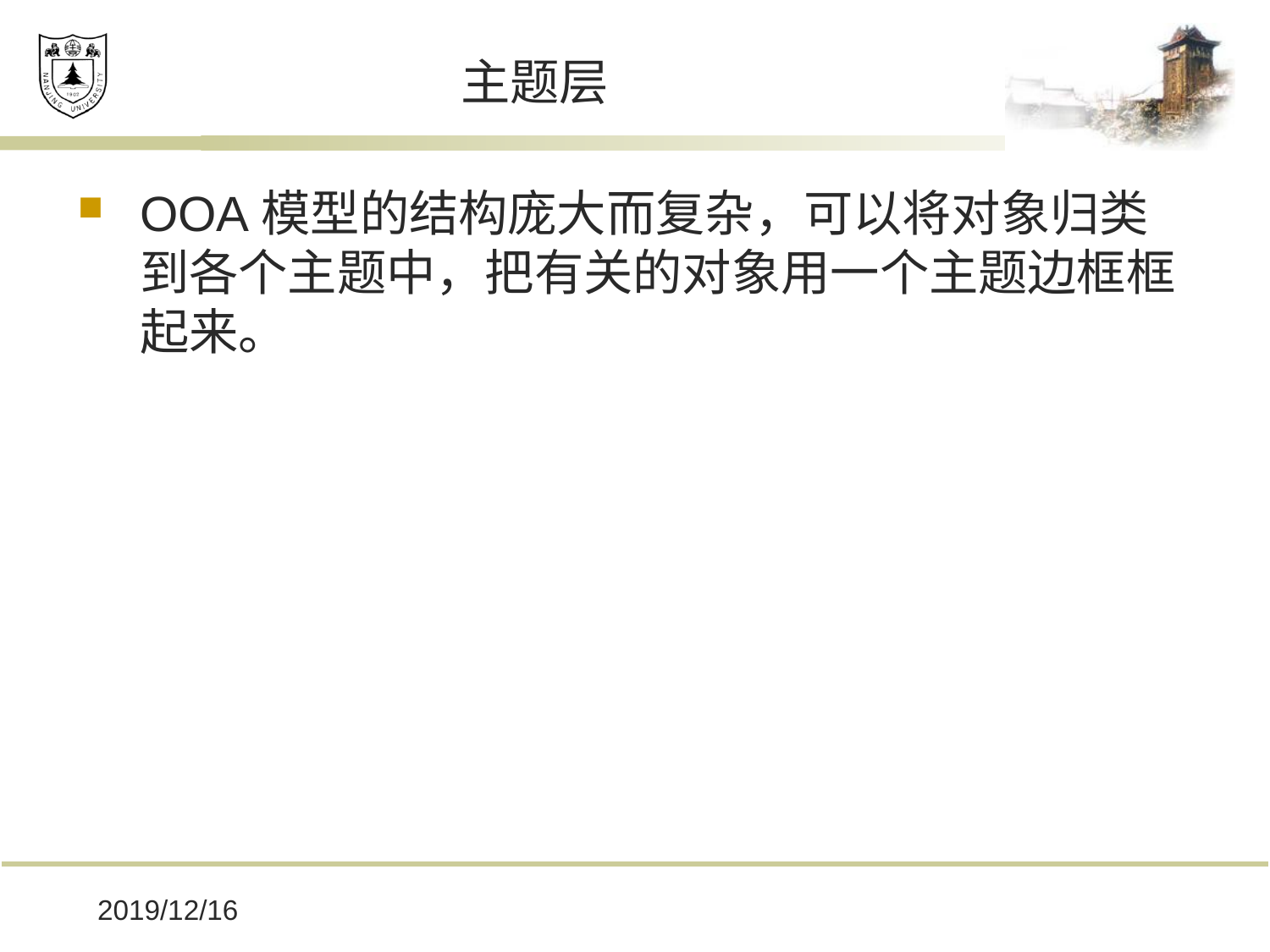

# 主题层
OOA模型的结构庞大而复杂，可以将对象归类到各个主题中，把有关的对象用一个主题边框框起来。

2019/12/16